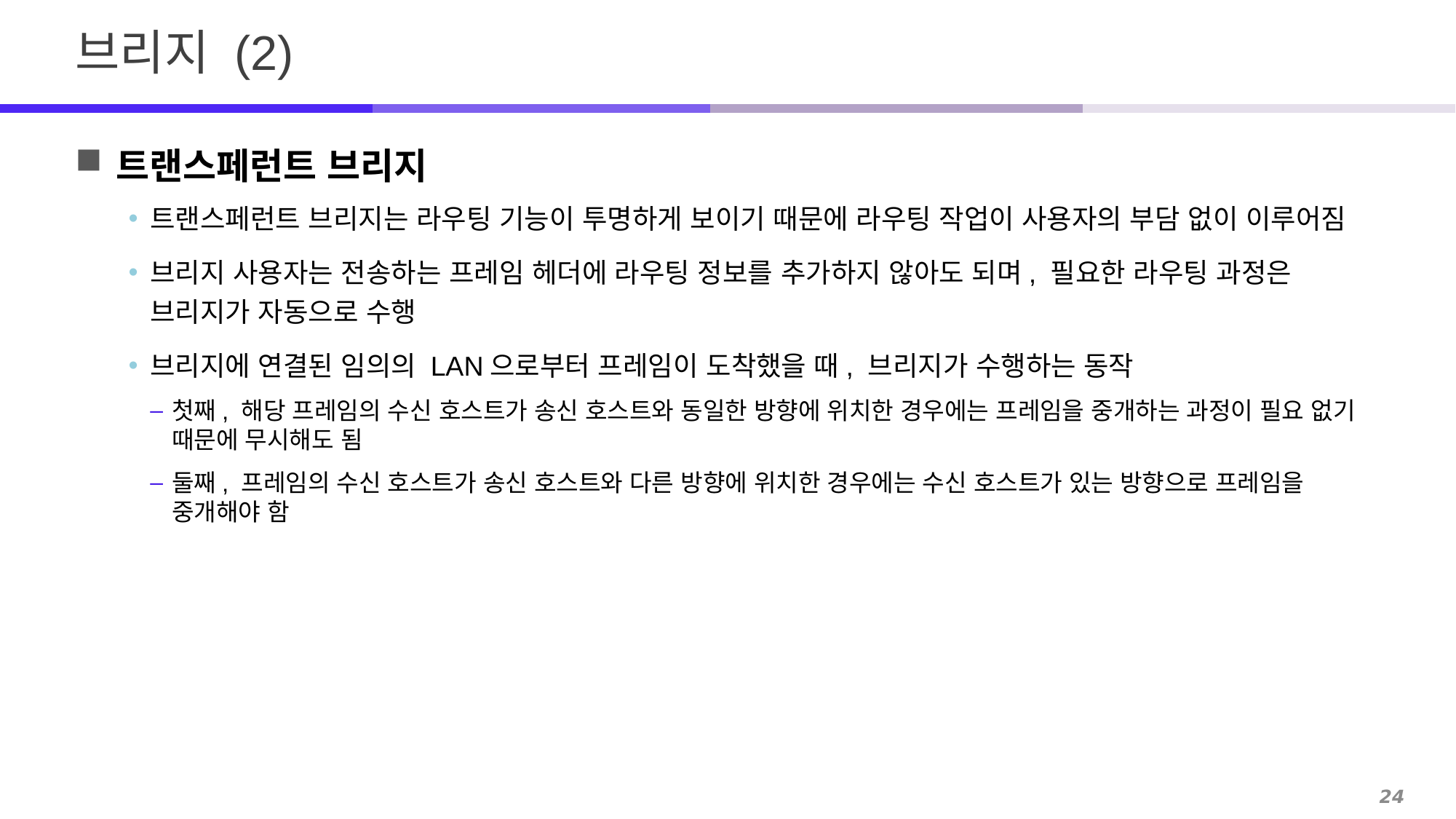

# 브리지 (2)
트랜스페런트 브리지
트랜스페런트 브리지는 라우팅 기능이 투명하게 보이기 때문에 라우팅 작업이 사용자의 부담 없이 이루어짐
브리지 사용자는 전송하는 프레임 헤더에 라우팅 정보를 추가하지 않아도 되며, 필요한 라우팅 과정은 브리지가 자동으로 수행
브리지에 연결된 임의의 LAN으로부터 프레임이 도착했을 때, 브리지가 수행하는 동작
첫째, 해당 프레임의 수신 호스트가 송신 호스트와 동일한 방향에 위치한 경우에는 프레임을 중개하는 과정이 필요 없기 때문에 무시해도 됨
둘째, 프레임의 수신 호스트가 송신 호스트와 다른 방향에 위치한 경우에는 수신 호스트가 있는 방향으로 프레임을 중개해야 함